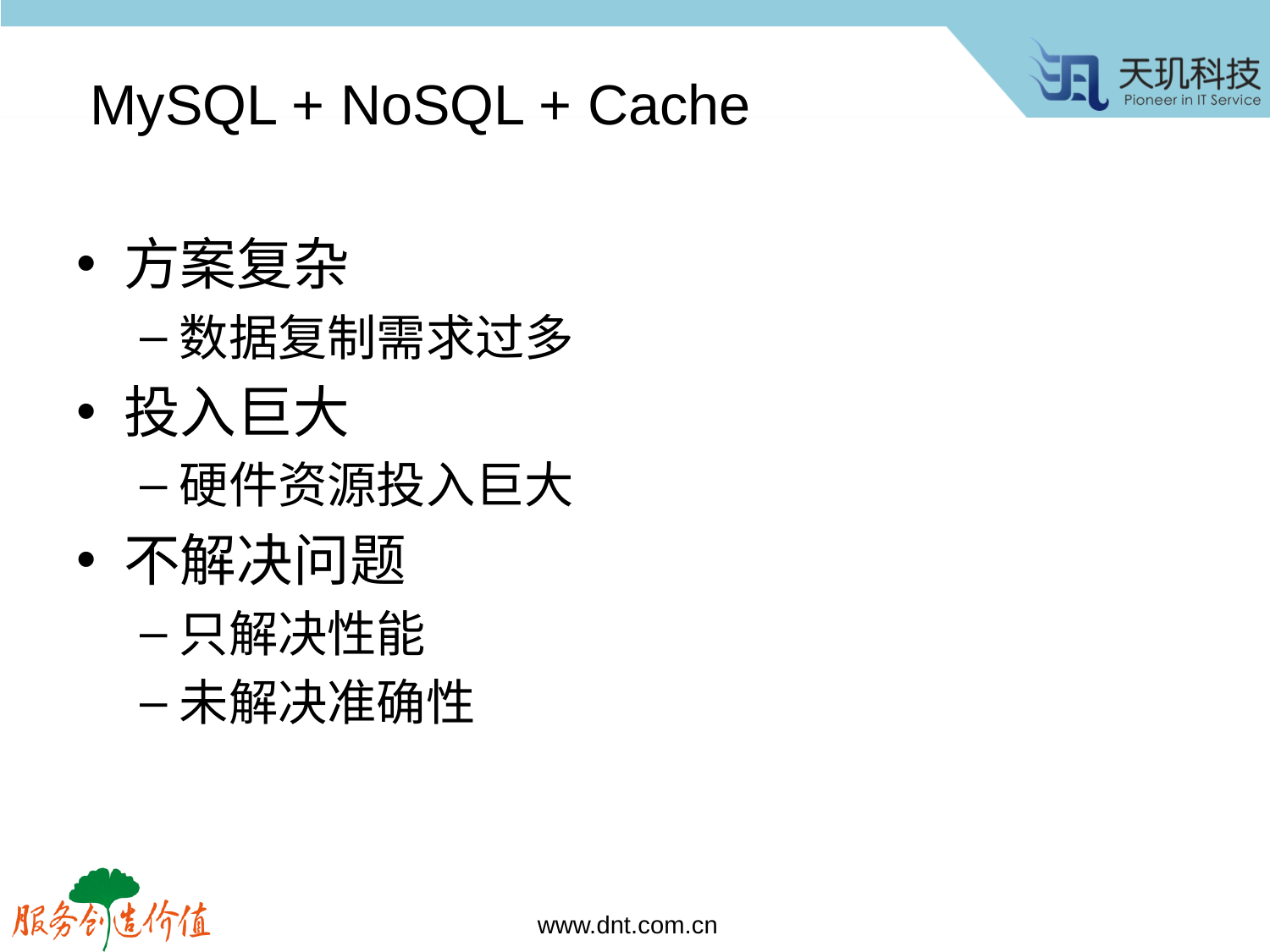

# MySQL + NoSQL + Cache
方案复杂
数据复制需求过多
投入巨大
硬件资源投入巨大
不解决问题
只解决性能
未解决准确性